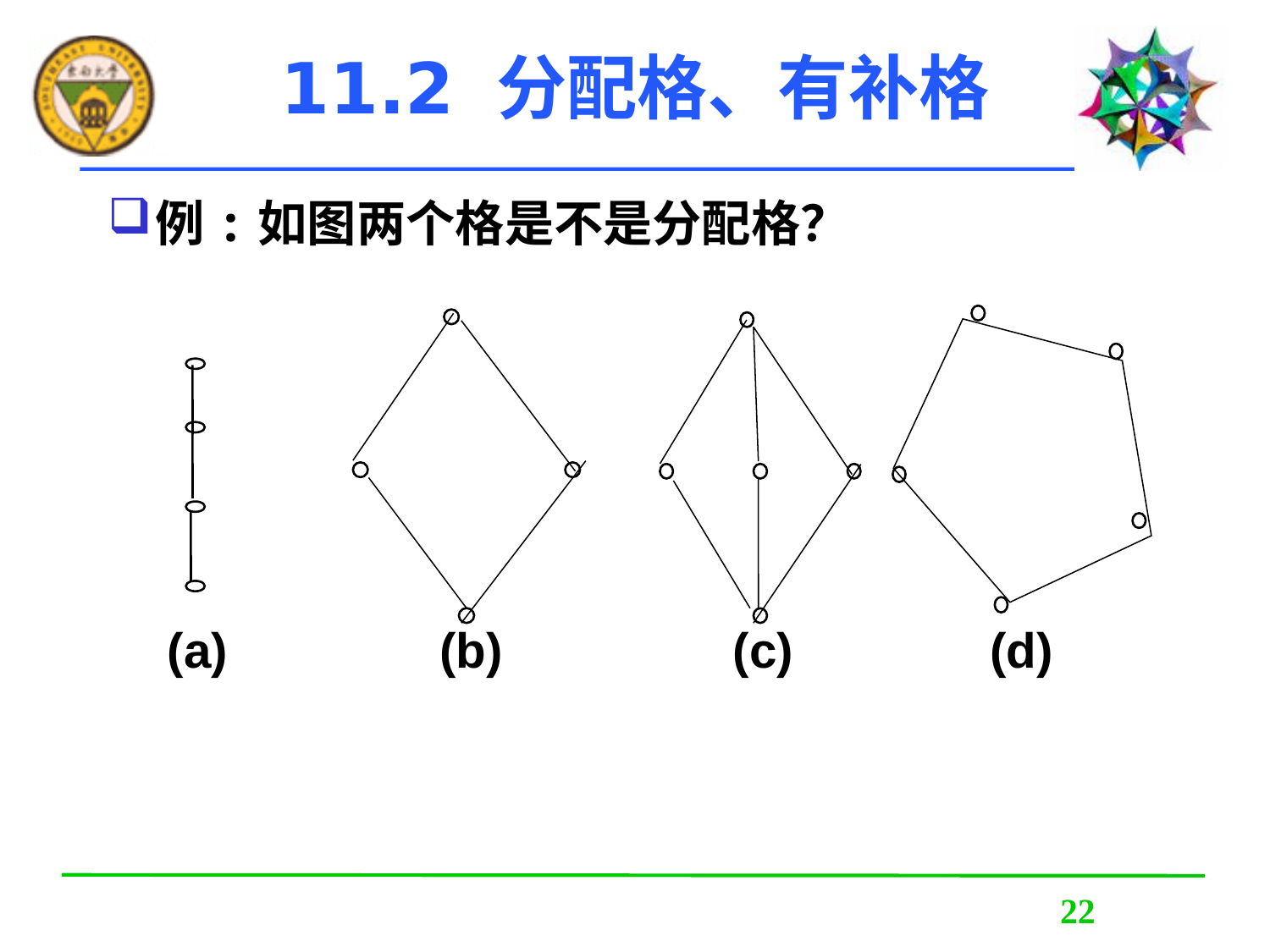

# 11.2 分配格、有补格
例:如图两个格是不是分配格？

(a)
(b)
(c)
(d)